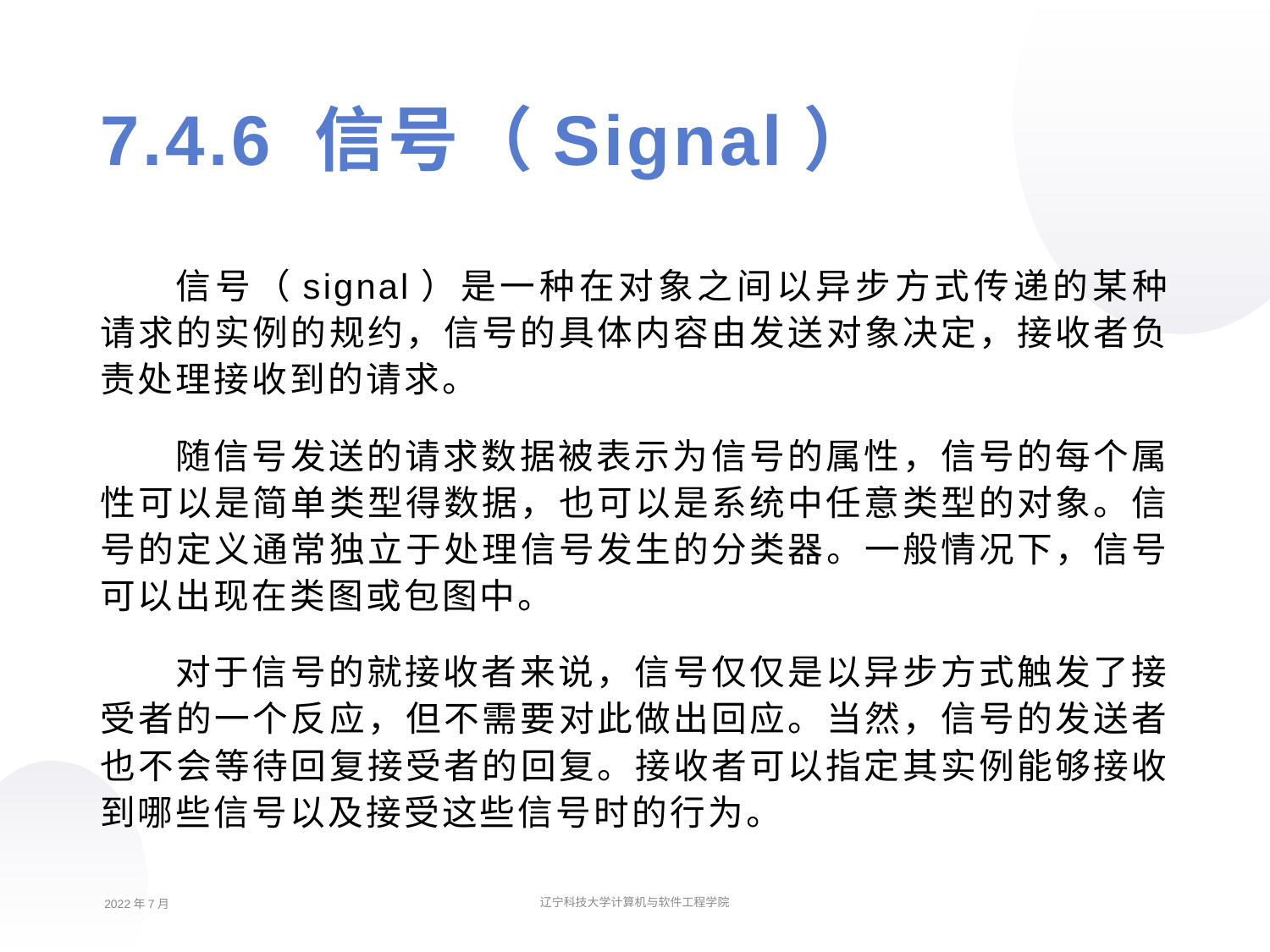

7.4.6 信号（Signal）
信号（signal）是一种在对象之间以异步方式传递的某种请求的实例的规约，信号的具体内容由发送对象决定，接收者负责处理接收到的请求。
随信号发送的请求数据被表示为信号的属性，信号的每个属性可以是简单类型得数据，也可以是系统中任意类型的对象。信号的定义通常独立于处理信号发生的分类器。一般情况下，信号可以出现在类图或包图中。
对于信号的就接收者来说，信号仅仅是以异步方式触发了接受者的一个反应，但不需要对此做出回应。当然，信号的发送者也不会等待回复接受者的回复。接收者可以指定其实例能够接收到哪些信号以及接受这些信号时的行为。

2022年7月
辽宁科技大学计算机与软件工程学院
97